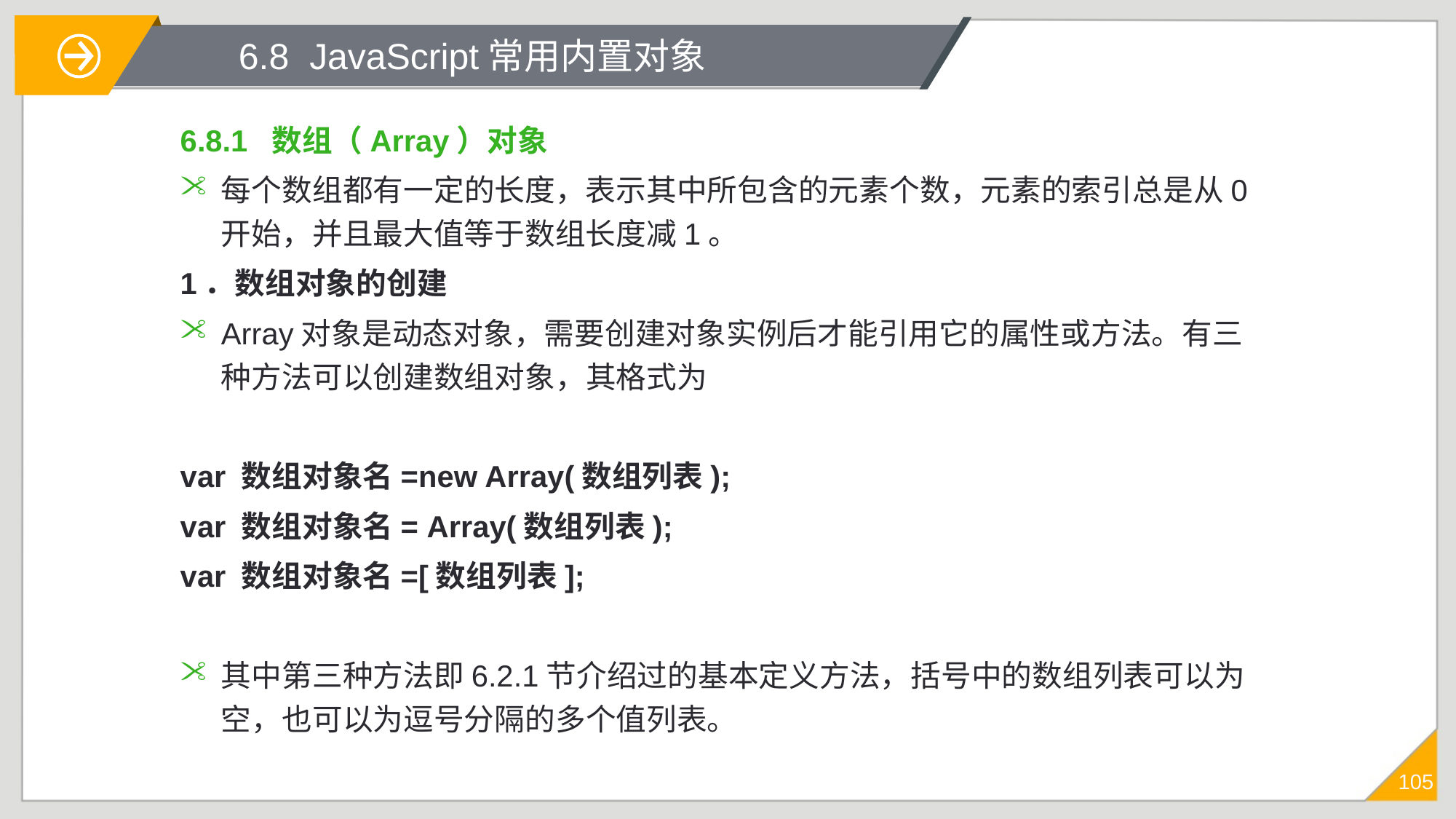

# 6.8  JavaScript常用内置对象
6.8.1  数组（Array）对象
每个数组都有一定的长度，表示其中所包含的元素个数，元素的索引总是从0开始，并且最大值等于数组长度减1。
1．数组对象的创建
Array对象是动态对象，需要创建对象实例后才能引用它的属性或方法。有三种方法可以创建数组对象，其格式为

var 数组对象名=new Array(数组列表);
var 数组对象名= Array(数组列表);
var 数组对象名=[数组列表];

其中第三种方法即6.2.1节介绍过的基本定义方法，括号中的数组列表可以为空，也可以为逗号分隔的多个值列表。